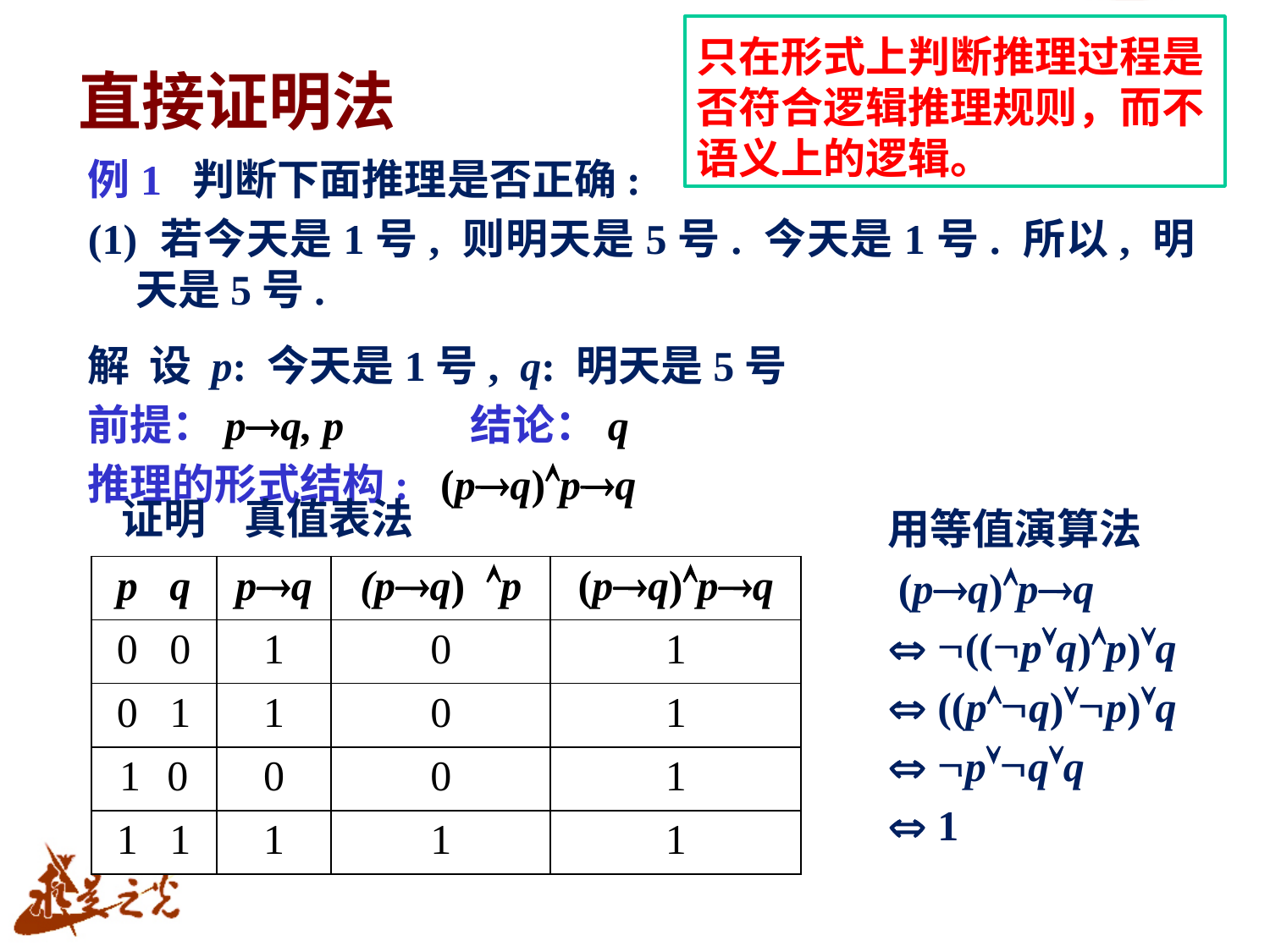

只在形式上判断推理过程是否符合逻辑推理规则，而不语义上的逻辑。
# 直接证明法
例1  判断下面推理是否正确:
(1) 若今天是1号, 则明天是5号. 今天是1号. 所以, 明天是5号.
解  设 p: 今天是1号,  q: 明天是5号
前提：p→q, p           结论：q
推理的形式结构:   (p→q)∧p→q

证明    真值表法
用等值演算法
 (p→q)∧p→q
⇔ ¬((¬p∨q)∧p)∨q
⇔ ((p∧¬q)∨¬p)∨q
⇔ ¬p∨¬q∨q
⇔ 1
| p q | p→q | (p→q) ∧p | (p→q)∧p→q |
| --- | --- | --- | --- |
| 0 0 | 1 | 0 | 1 |
| 0 1 | 1 | 0 | 1 |
| 0 | 0 | 0 | 1 |
| 1 1 | 1 | 1 | 1 |
3